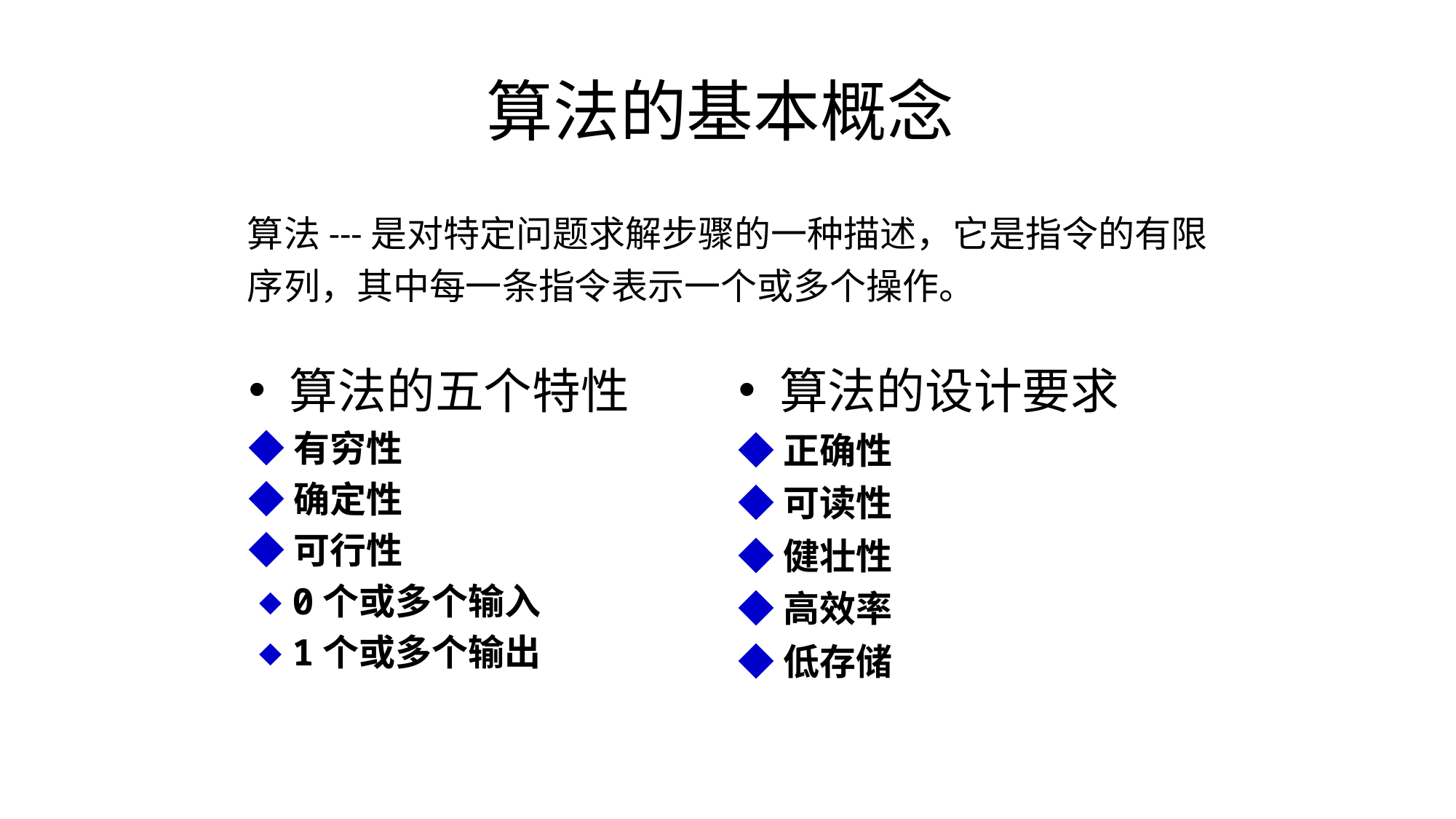

算法的基本概念
# 算法---是对特定问题求解步骤的一种描述，它是指令的有限序列，其中每一条指令表示一个或多个操作。
算法的五个特性
◆有穷性
◆确定性
◆可行性
◆0个或多个输入
◆1个或多个输出

算法的设计要求
◆正确性
◆可读性
◆健壮性
◆高效率
◆低存储